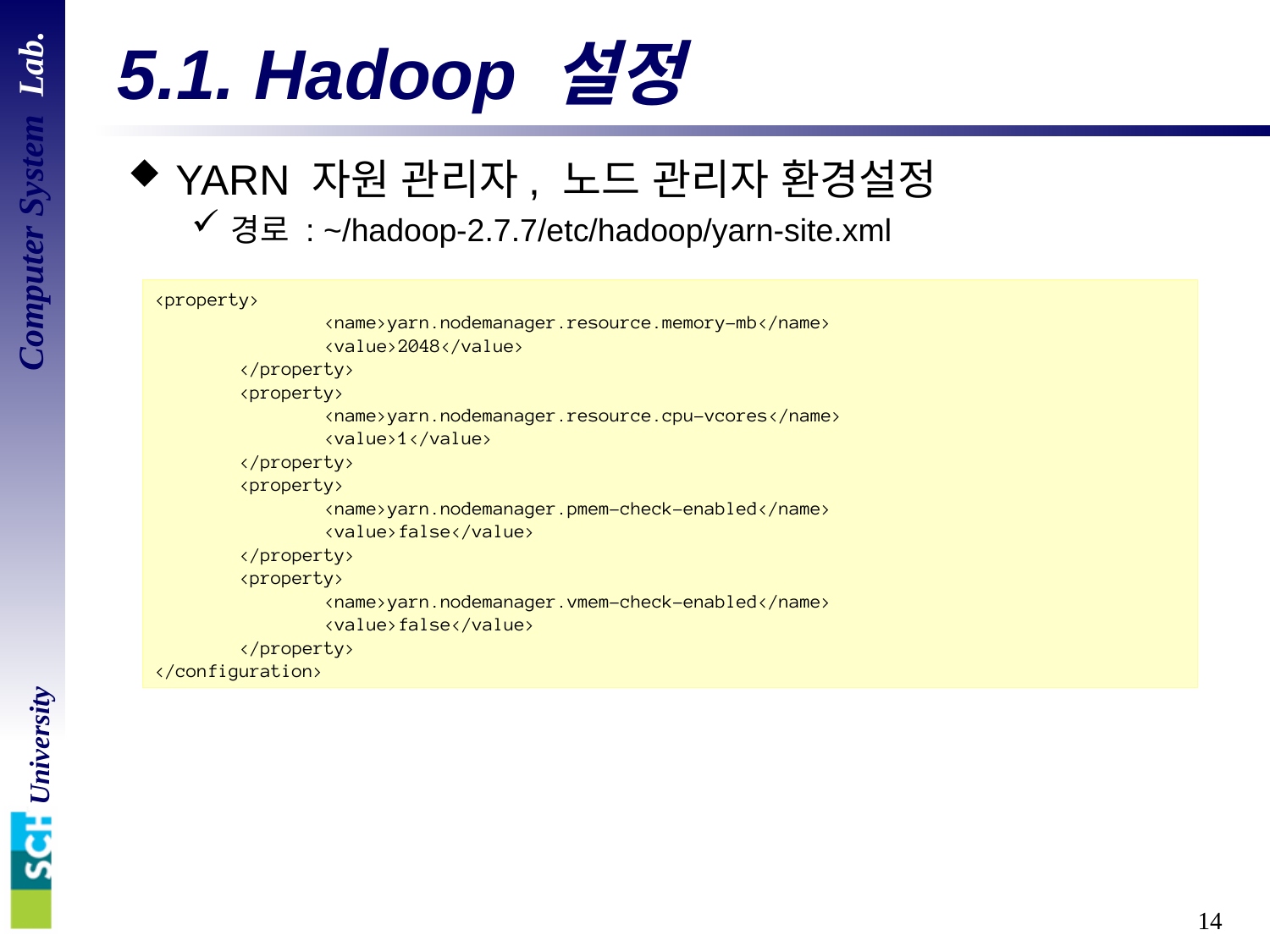

# 5.1. Hadoop 설정
YARN 자원 관리자, 노드 관리자 환경설정
경로 : ~/hadoop-2.7.7/etc/hadoop/yarn-site.xml

<property>
                <name>yarn.nodemanager.resource.memory-mb</name>
                <value>2048</value>
        </property>
        <property>
                <name>yarn.nodemanager.resource.cpu-vcores</name>
                <value>1</value>
        </property>
        <property>
                <name>yarn.nodemanager.pmem-check-enabled</name>
                <value>false</value>
        </property>
        <property>
                <name>yarn.nodemanager.vmem-check-enabled</name>
                <value>false</value>
        </property>
</configuration>